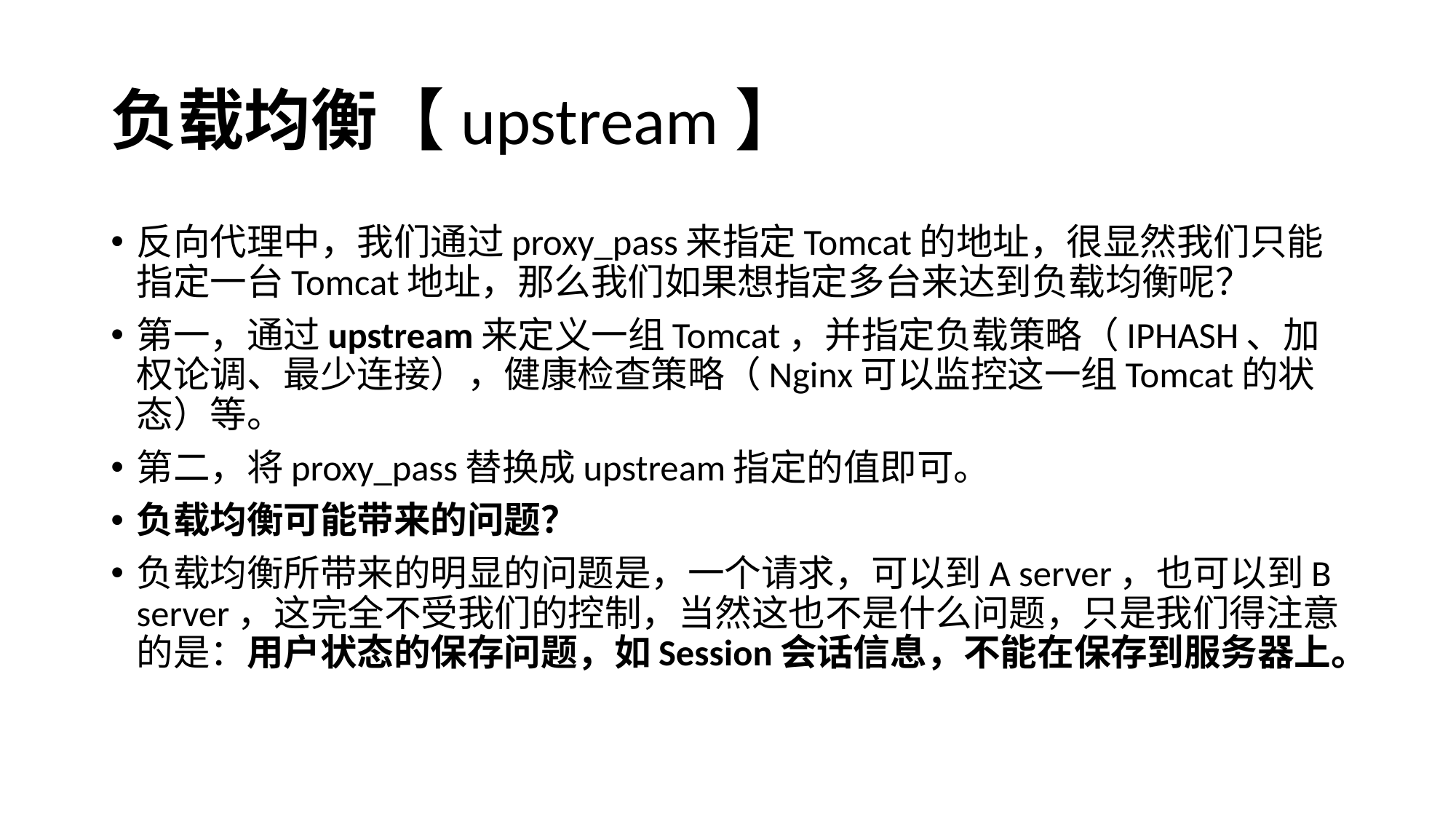

# 负载均衡【upstream】
反向代理中，我们通过proxy_pass来指定Tomcat的地址，很显然我们只能指定一台Tomcat地址，那么我们如果想指定多台来达到负载均衡呢？
第一，通过upstream来定义一组Tomcat，并指定负载策略（IPHASH、加权论调、最少连接），健康检查策略（Nginx可以监控这一组Tomcat的状态）等。
第二，将proxy_pass替换成upstream指定的值即可。
负载均衡可能带来的问题？
负载均衡所带来的明显的问题是，一个请求，可以到A server，也可以到B server，这完全不受我们的控制，当然这也不是什么问题，只是我们得注意的是：用户状态的保存问题，如Session会话信息，不能在保存到服务器上。